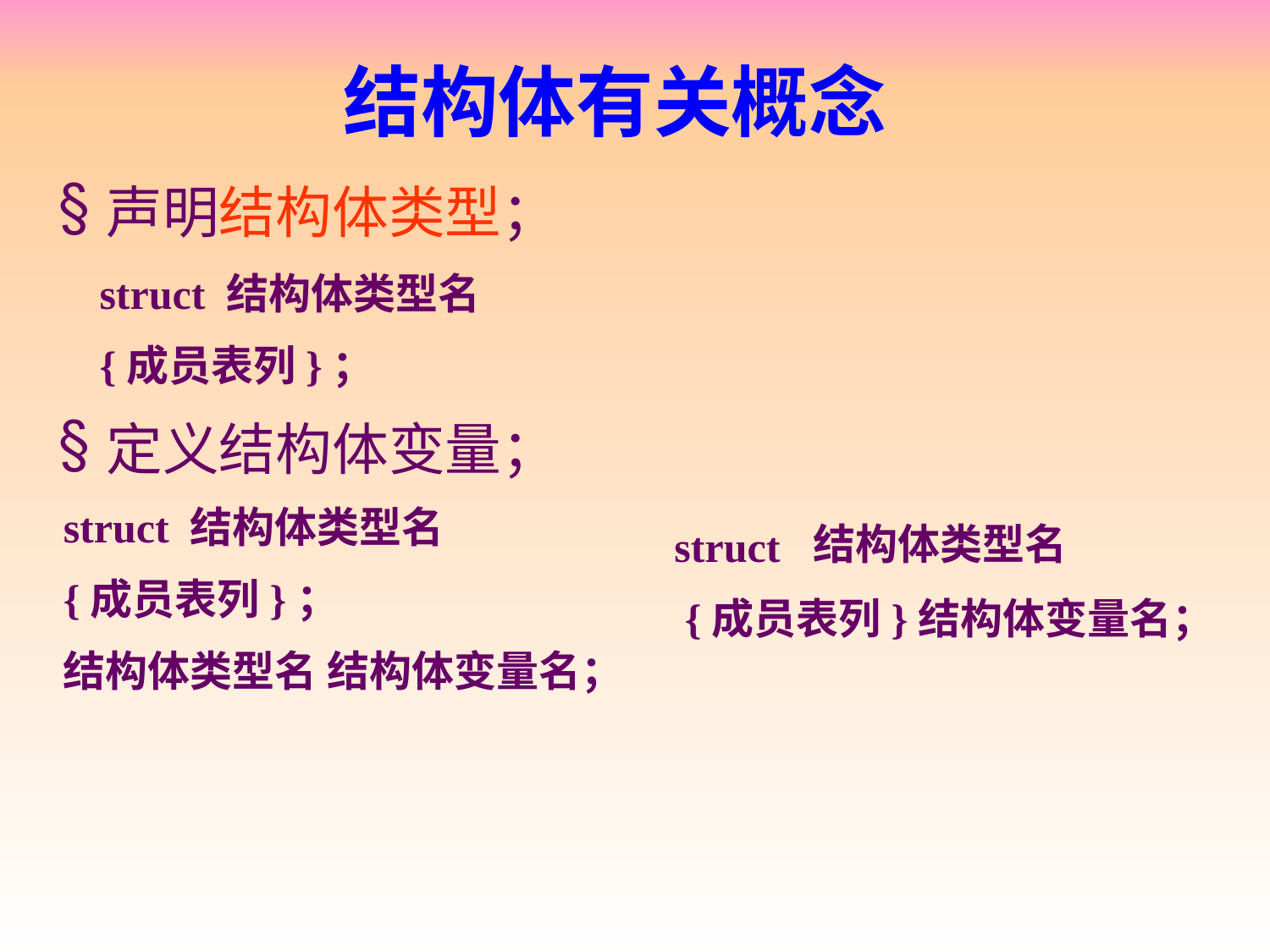

# 结构体有关概念
声明结构体类型；

定义结构体变量；

struct 结构体类型名
{成员表列}；
struct 结构体类型名
{成员表列}；
结构体类型名 结构体变量名；
结构体类型名
struct
 {成员表列}结构体变量名；